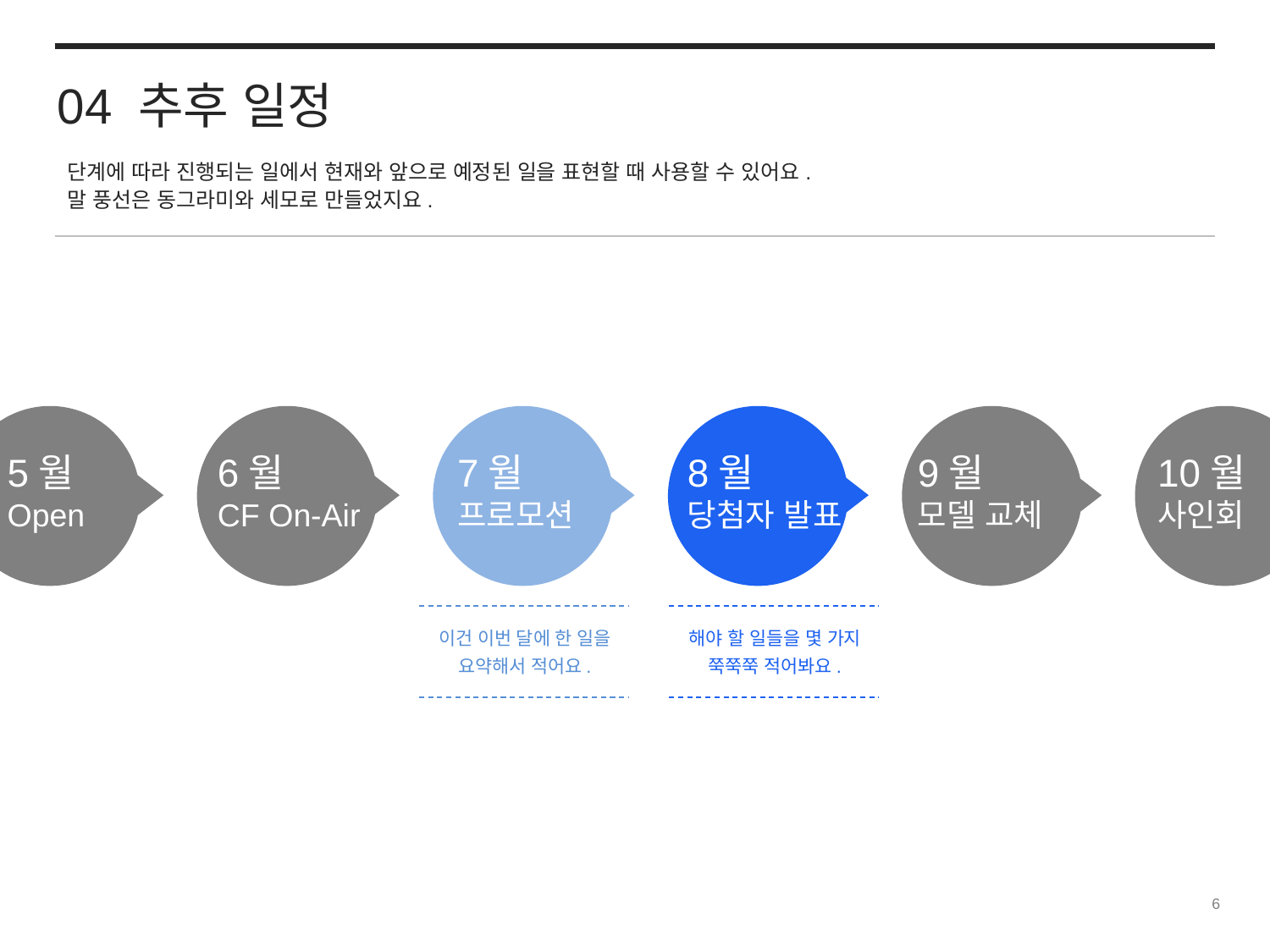

04 추후 일정
단계에 따라 진행되는 일에서 현재와 앞으로 예정된 일을 표현할 때 사용할 수 있어요.
말 풍선은 동그라미와 세모로 만들었지요.

5월
Open
6월
CF On-Air
7월
프로모션
8월
당첨자 발표
9월
모델 교체
10월
사인회
이건 이번 달에 한 일을
요약해서 적어요.
해야 할 일들을 몇 가지
쭉쭉쭉 적어봐요.